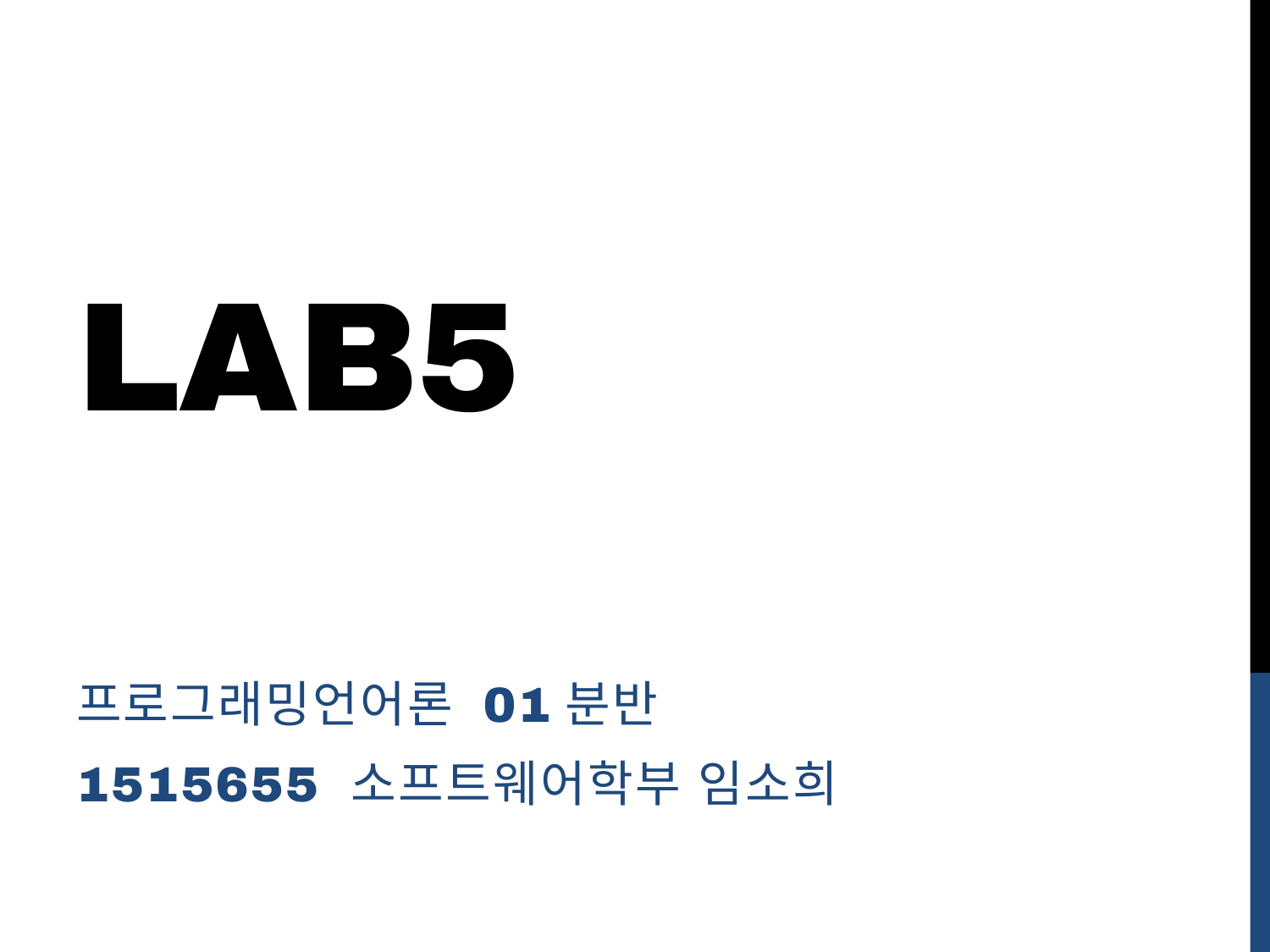

# Lab5
프로그래밍언어론 01분반
1515655 소프트웨어학부 임소희